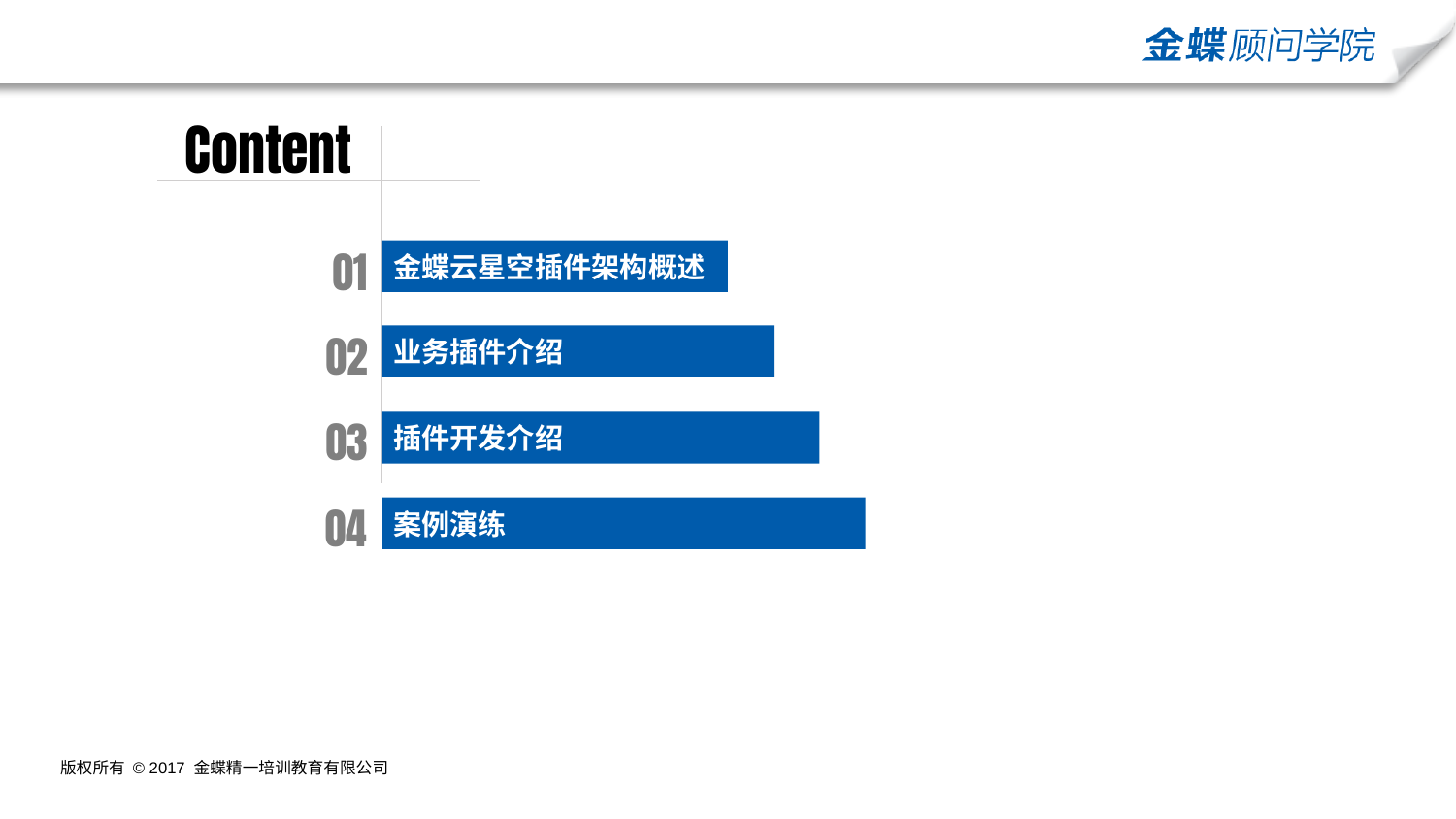

Content
01
金蝶云星空插件架构概述
02
业务插件介绍
03
插件开发介绍
04
案例演练